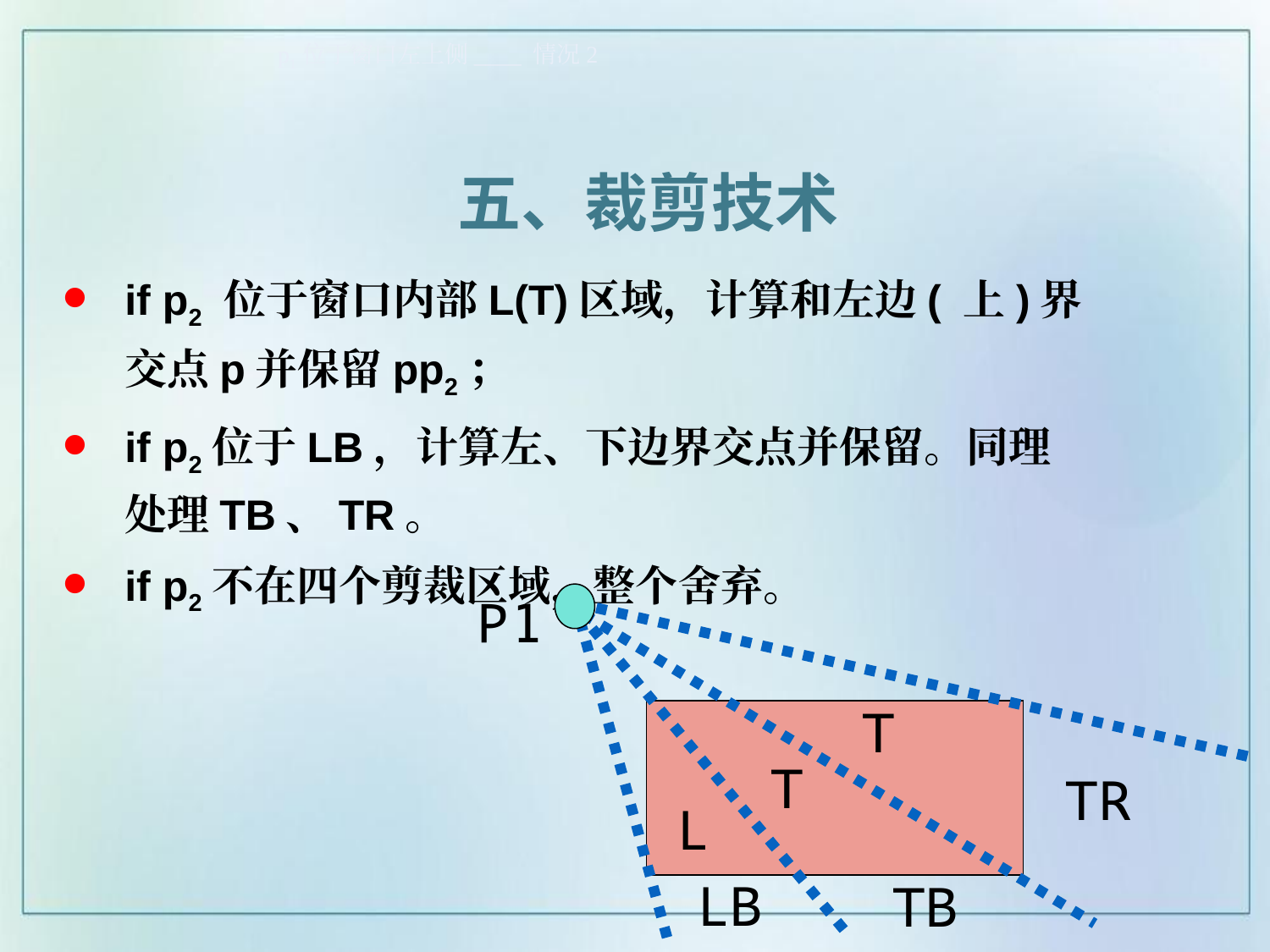

p1位于窗口左上侧____ 情况2
五、裁剪技术
if p2 位于窗口内部L(T)区域，计算和左边( 上)界交点p并保留pp2；
if p2位于LB，计算左、下边界交点并保留。同理处理TB、TR。
if p2不在四个剪裁区域，整个舍弃。
P1

T

T
TR
L
LB
TB